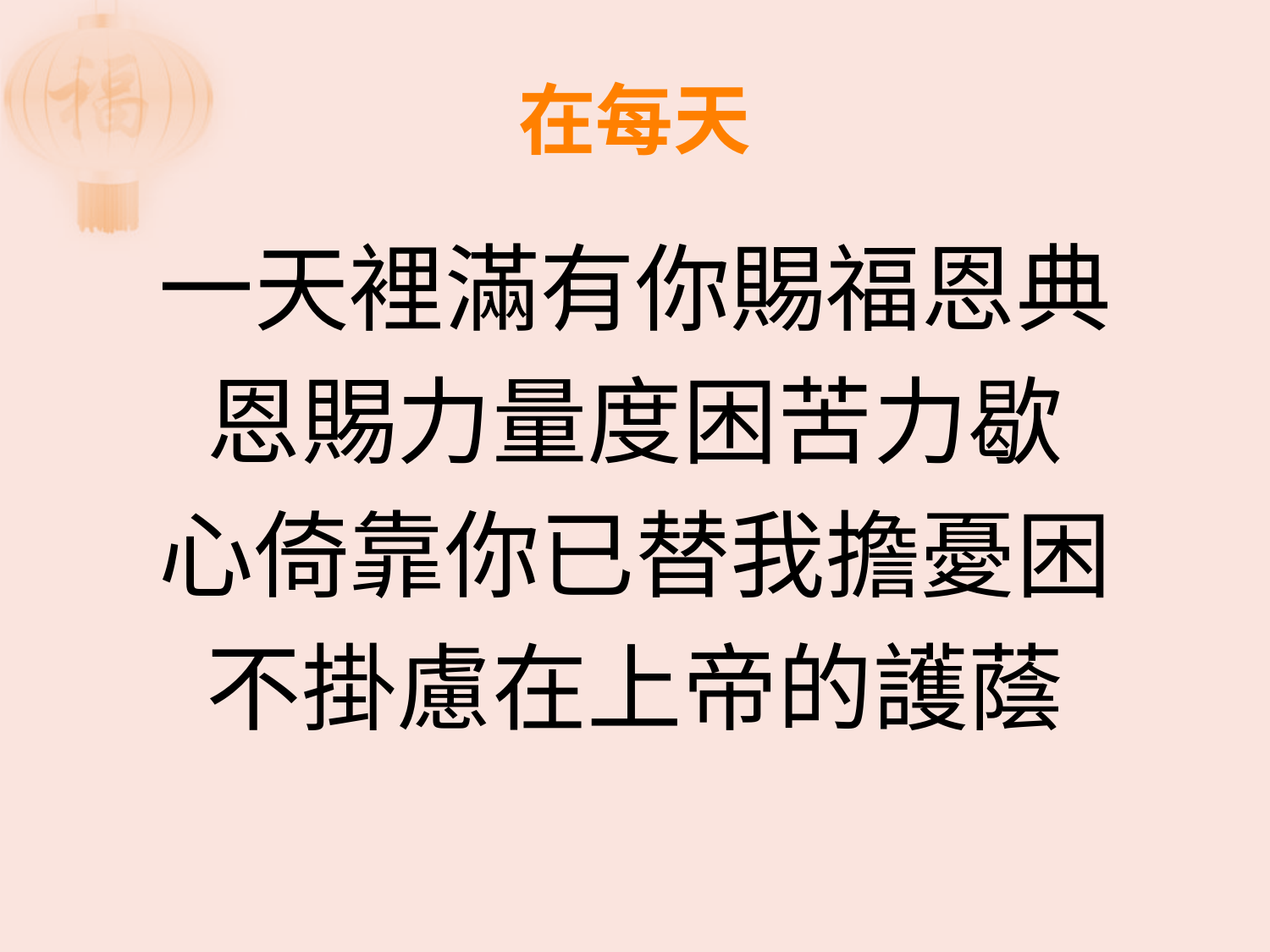

# 在每天
一天裡滿有你賜福恩典
恩賜力量度困苦力歇
心倚靠你已替我擔憂困
不掛慮在上帝的護蔭